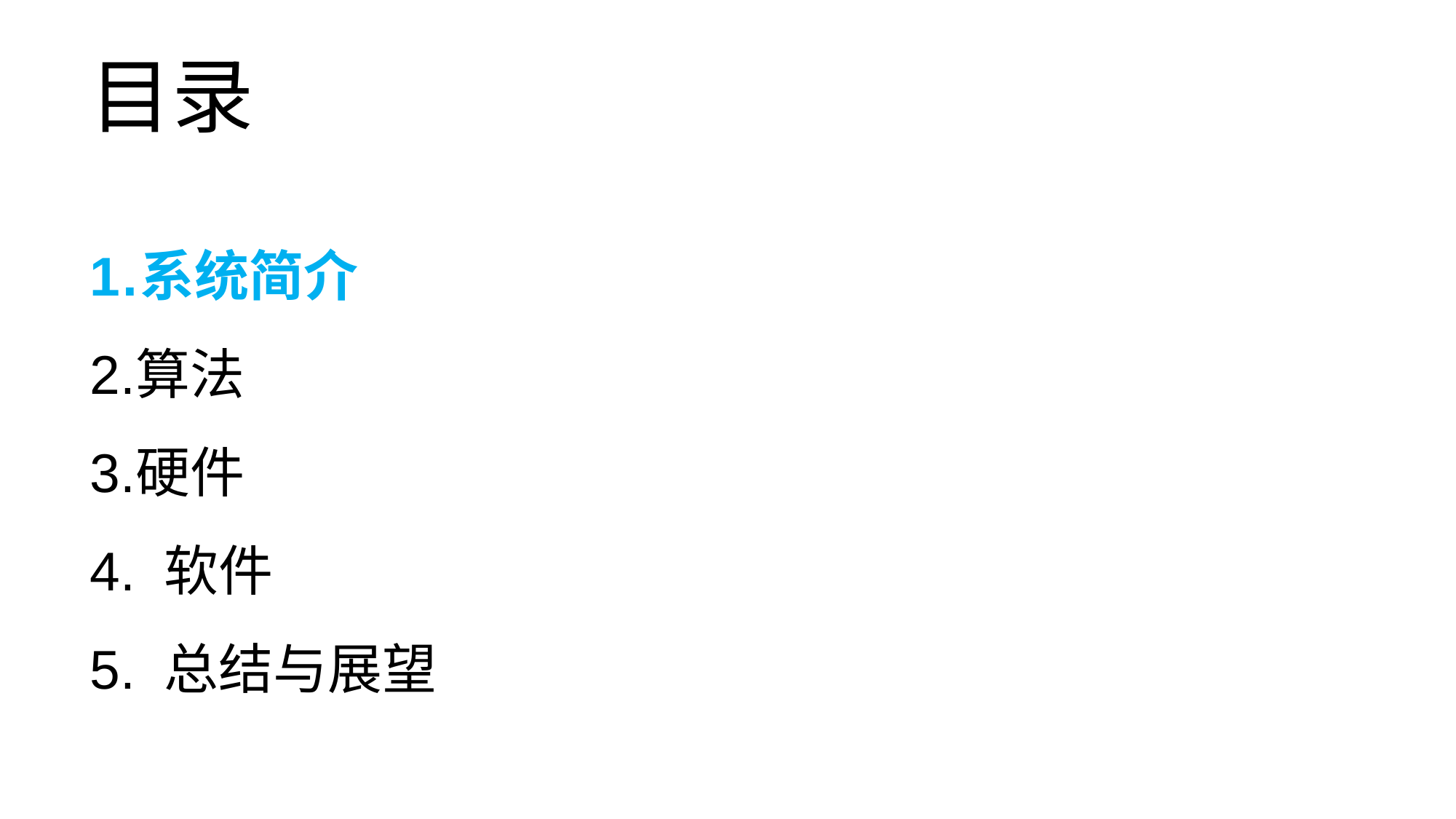

目录

系统简介
算法
硬件
4. 软件
5. 总结与展望